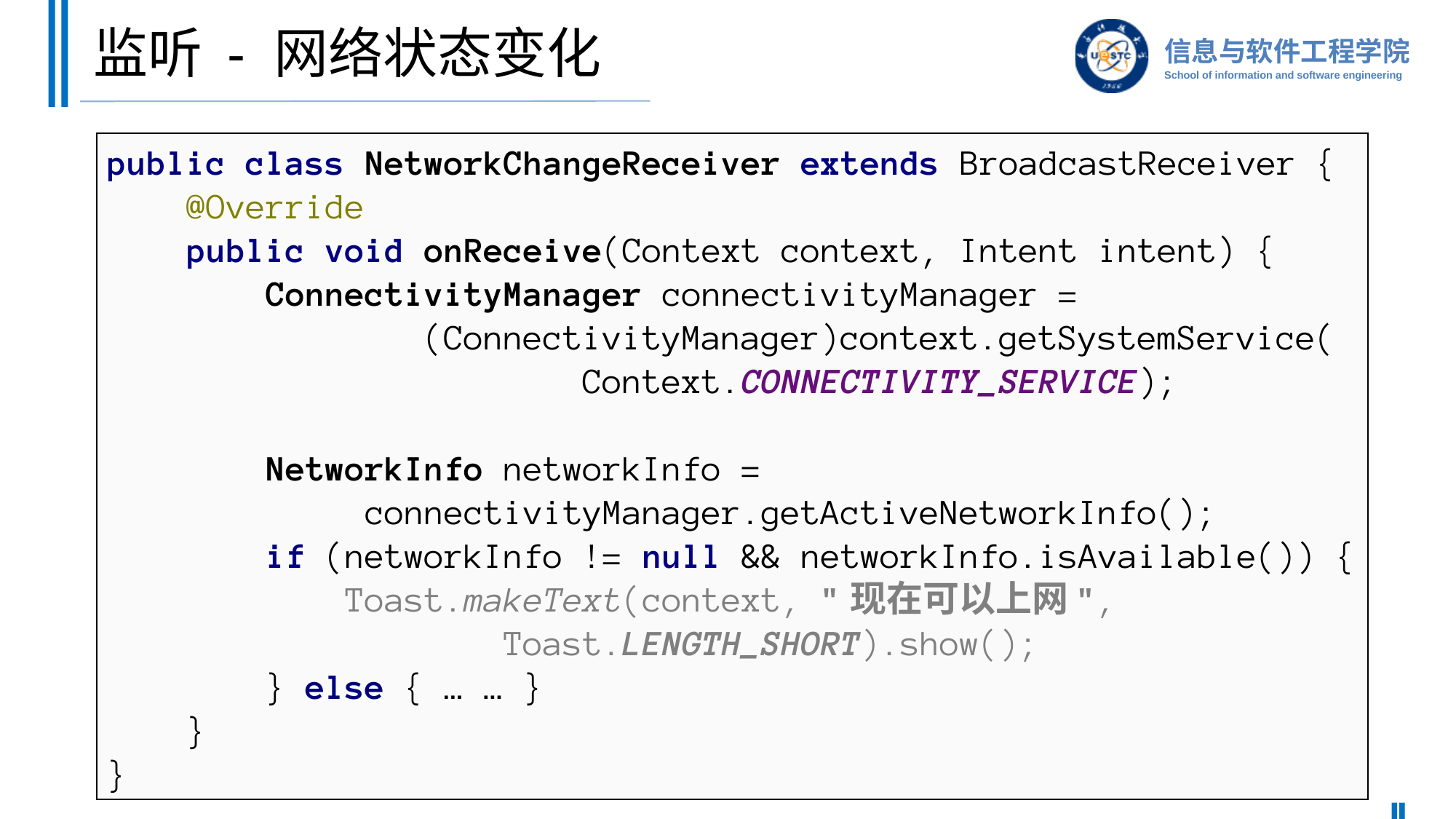

# 监听 - 网络状态变化
public class NetworkChangeReceiver extends BroadcastReceiver {
    @Override
    public void onReceive(Context context, Intent intent) {
        ConnectivityManager connectivityManager =
                (ConnectivityManager)context.getSystemService(
                        Context.CONNECTIVITY_SERVICE);
        NetworkInfo networkInfo =
             connectivityManager.getActiveNetworkInfo();
        if (networkInfo != null && networkInfo.isAvailable()) {
            Toast.makeText(context, "现在可以上网",
                    Toast.LENGTH_SHORT).show();
        } else { … … }
    }
}
8-246